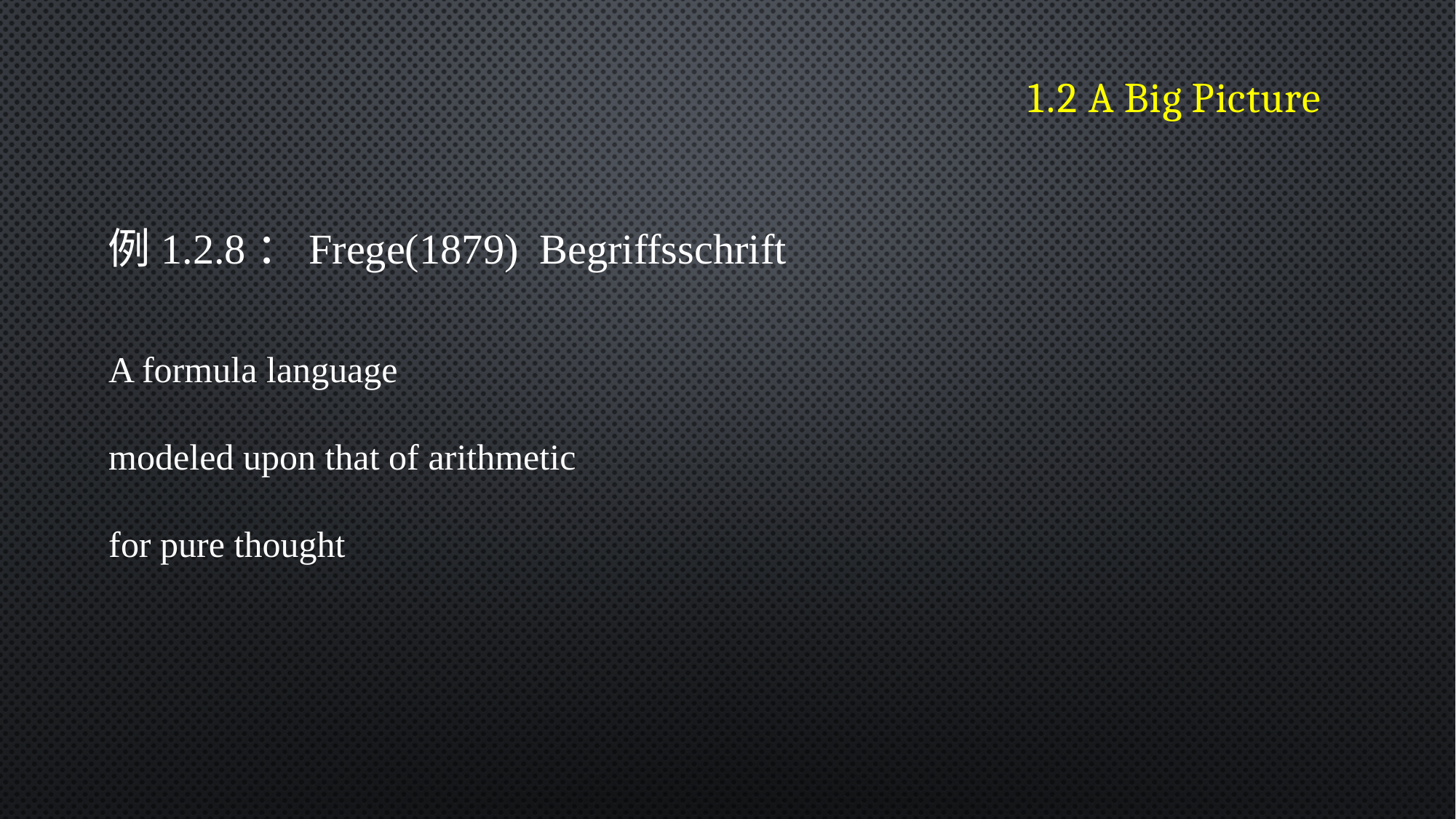

1.2 A Big Picture
例1.2.8：Frege(1879)  Begriffsschrift
A formula language

modeled upon that of arithmetic

for pure thought